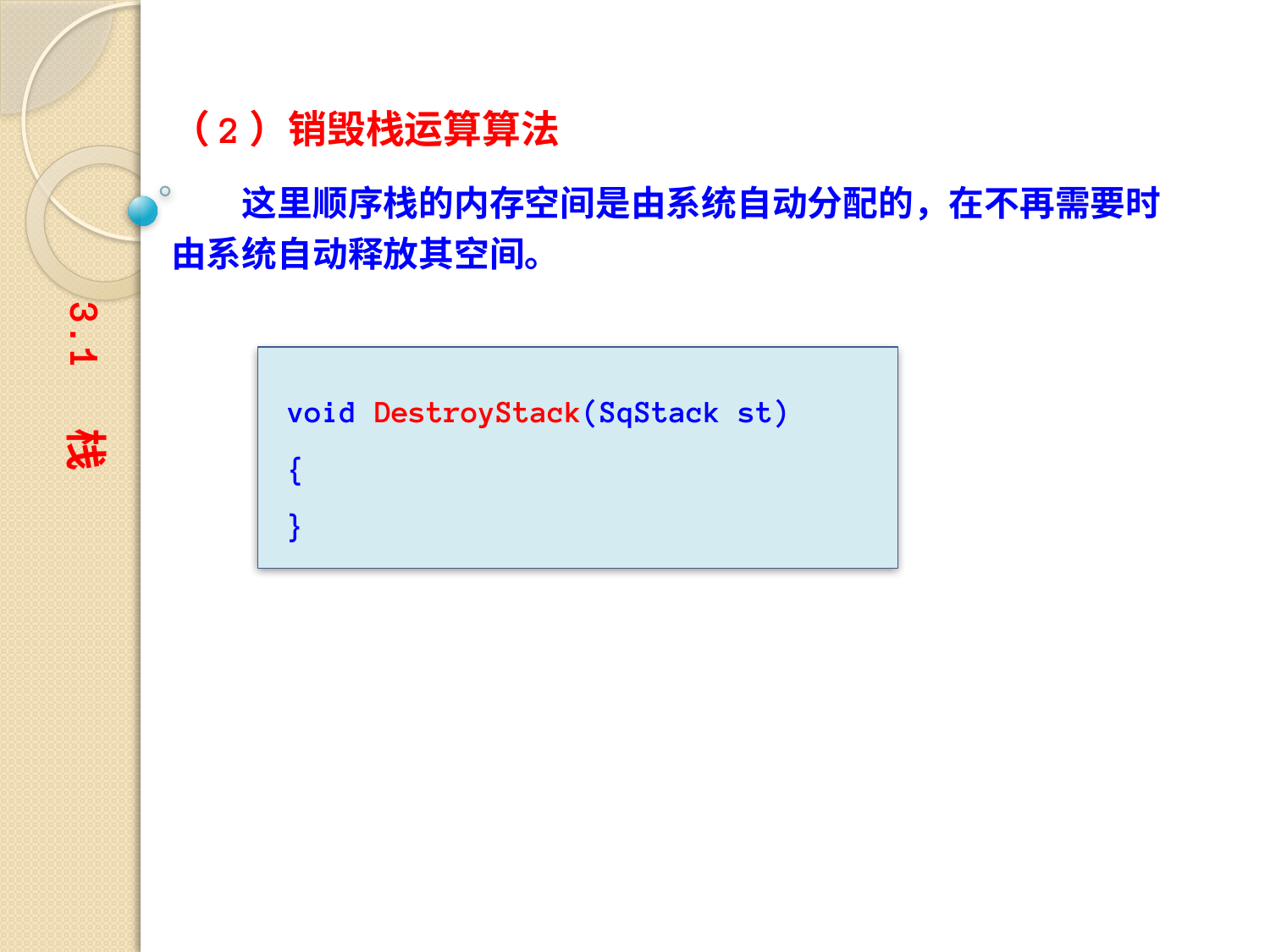

（2）销毁栈运算算法
　　这里顺序栈的内存空间是由系统自动分配的，在不再需要时由系统自动释放其空间。
3.1  栈
void DestroyStack(SqStack st)
{
}